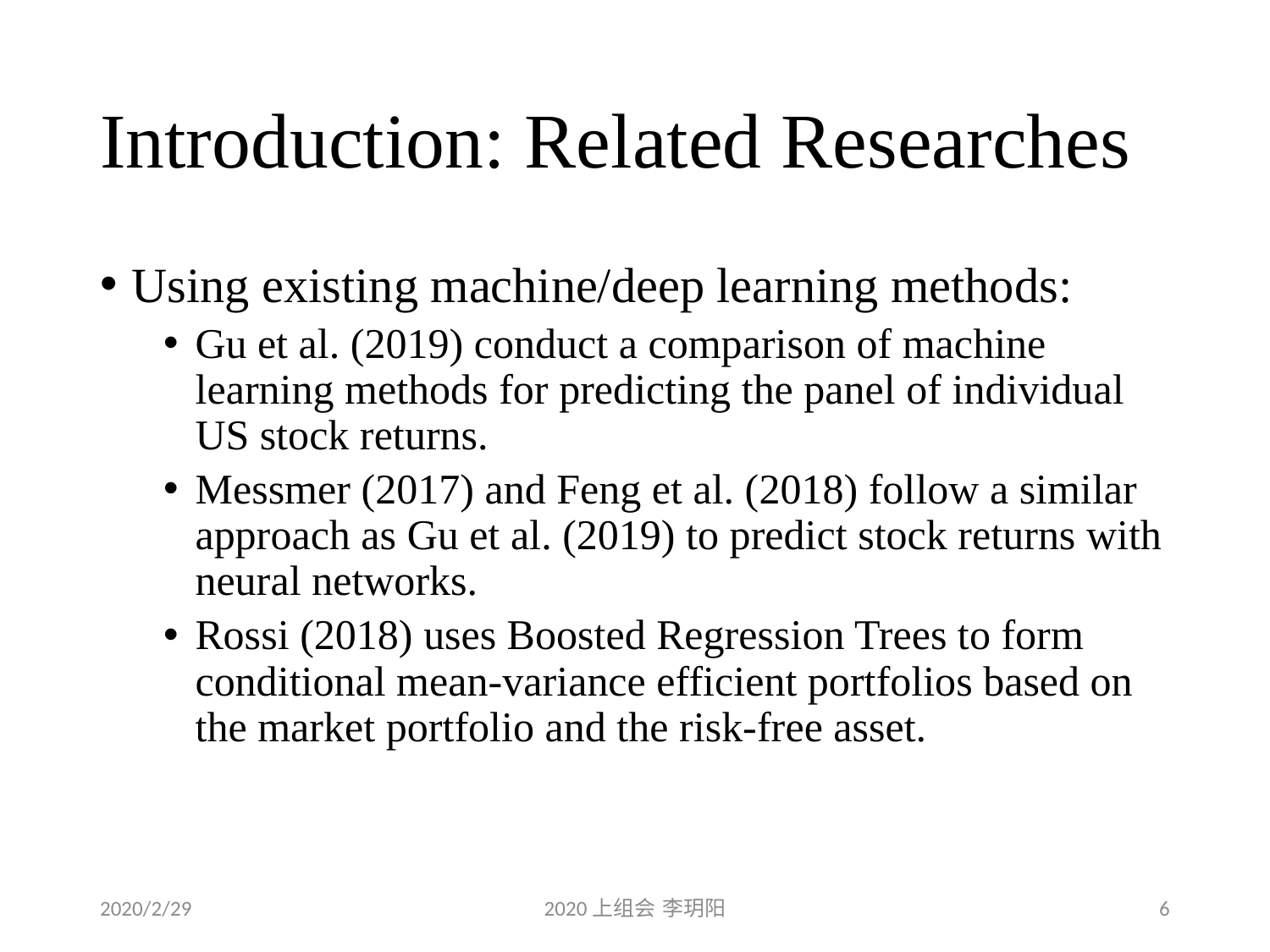

# Introduction: Related Researches
Using existing machine/deep learning methods:
Gu et al. (2019) conduct a comparison of machine learning methods for predicting the panel of individual US stock returns.
Messmer (2017) and Feng et al. (2018) follow a similar approach as Gu et al. (2019) to predict stock returns with neural networks.
Rossi (2018) uses Boosted Regression Trees to form conditional mean-variance efficient portfolios based on the market portfolio and the risk-free asset.
2020/2/29
2020上组会 李玥阳
6